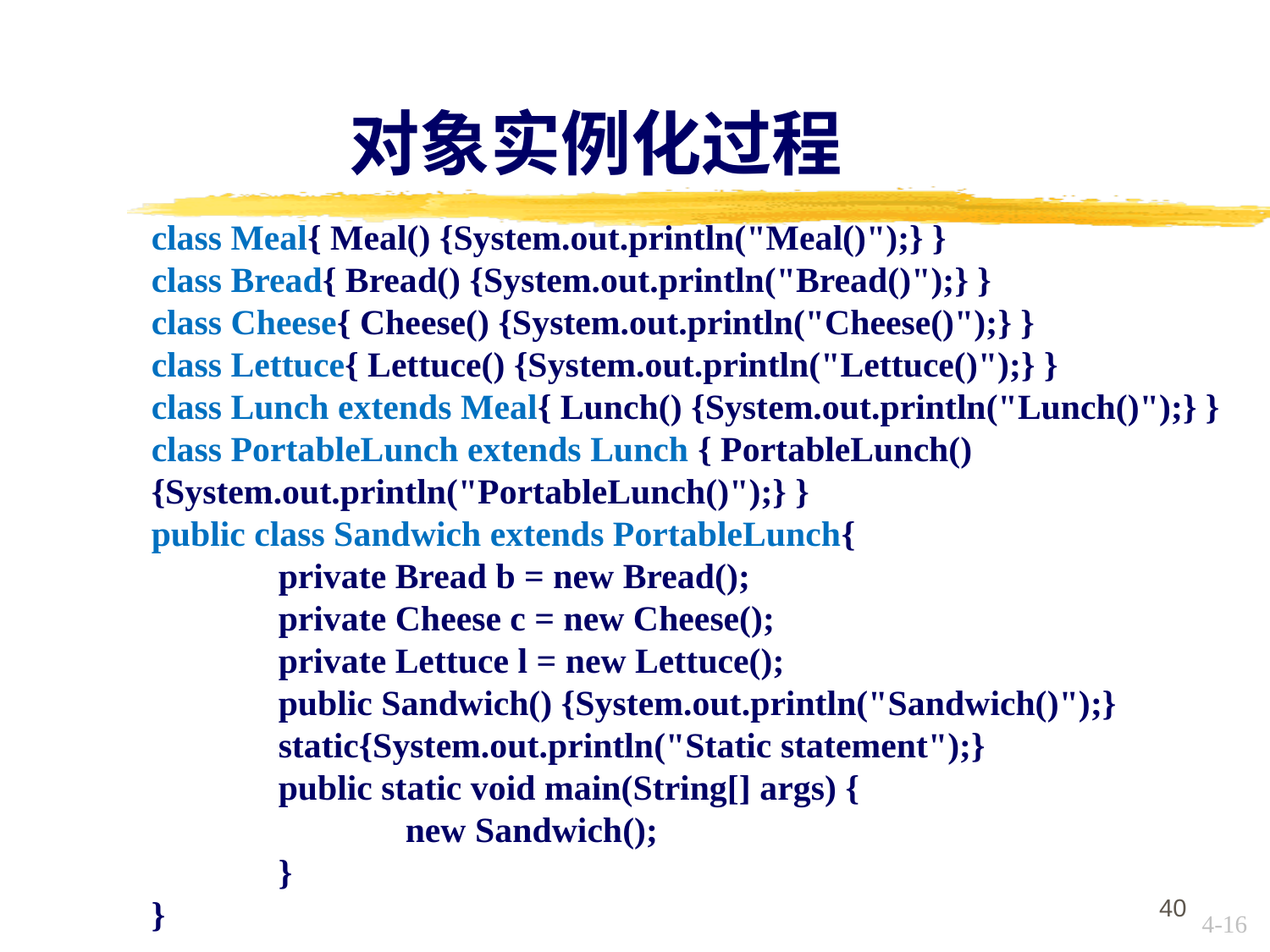

# 对象实例化过程
class Meal{ Meal() {System.out.println("Meal()");} }
class Bread{ Bread() {System.out.println("Bread()");} }
class Cheese{ Cheese() {System.out.println("Cheese()");} }
class Lettuce{ Lettuce() {System.out.println("Lettuce()");} }
class Lunch extends Meal{ Lunch() {System.out.println("Lunch()");} }
class PortableLunch extends Lunch { PortableLunch() {System.out.println("PortableLunch()");} }
public class Sandwich extends PortableLunch{
	private Bread b = new Bread();
	private Cheese c = new Cheese();
	private Lettuce l = new Lettuce();
	public Sandwich() {System.out.println("Sandwich()");}
	static{System.out.println("Static statement");}
	public static void main(String[] args) {
		new Sandwich();
	}
}
40
4-16